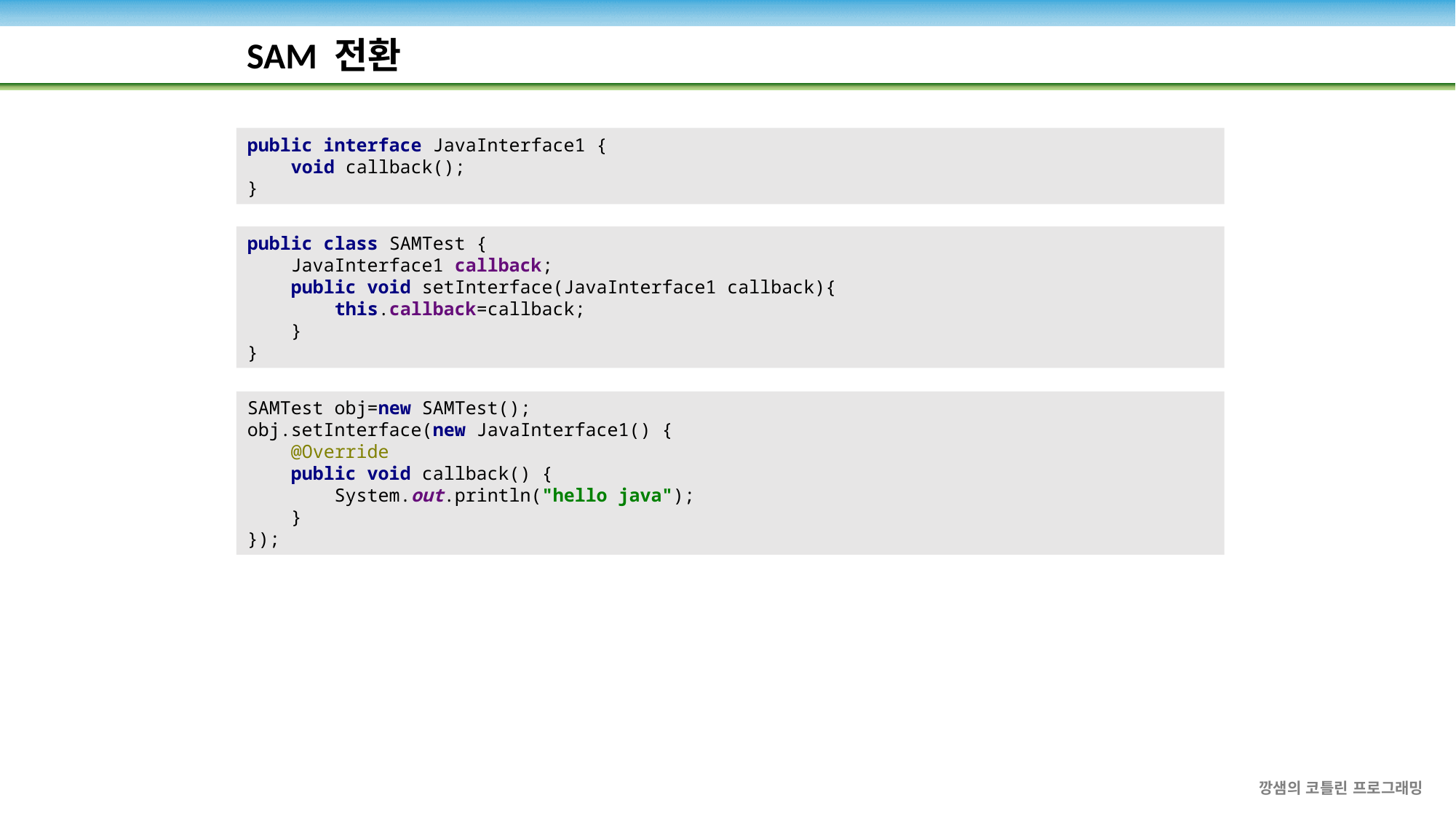

SAM 전환
public interface JavaInterface1 {
    void callback();
}
public class SAMTest {
    JavaInterface1 callback;
    public void setInterface(JavaInterface1 callback){
        this.callback=callback;
    }
}
SAMTest obj=new SAMTest();
obj.setInterface(new JavaInterface1() {
    @Override
    public void callback() {
        System.out.println("hello java");
    }
});